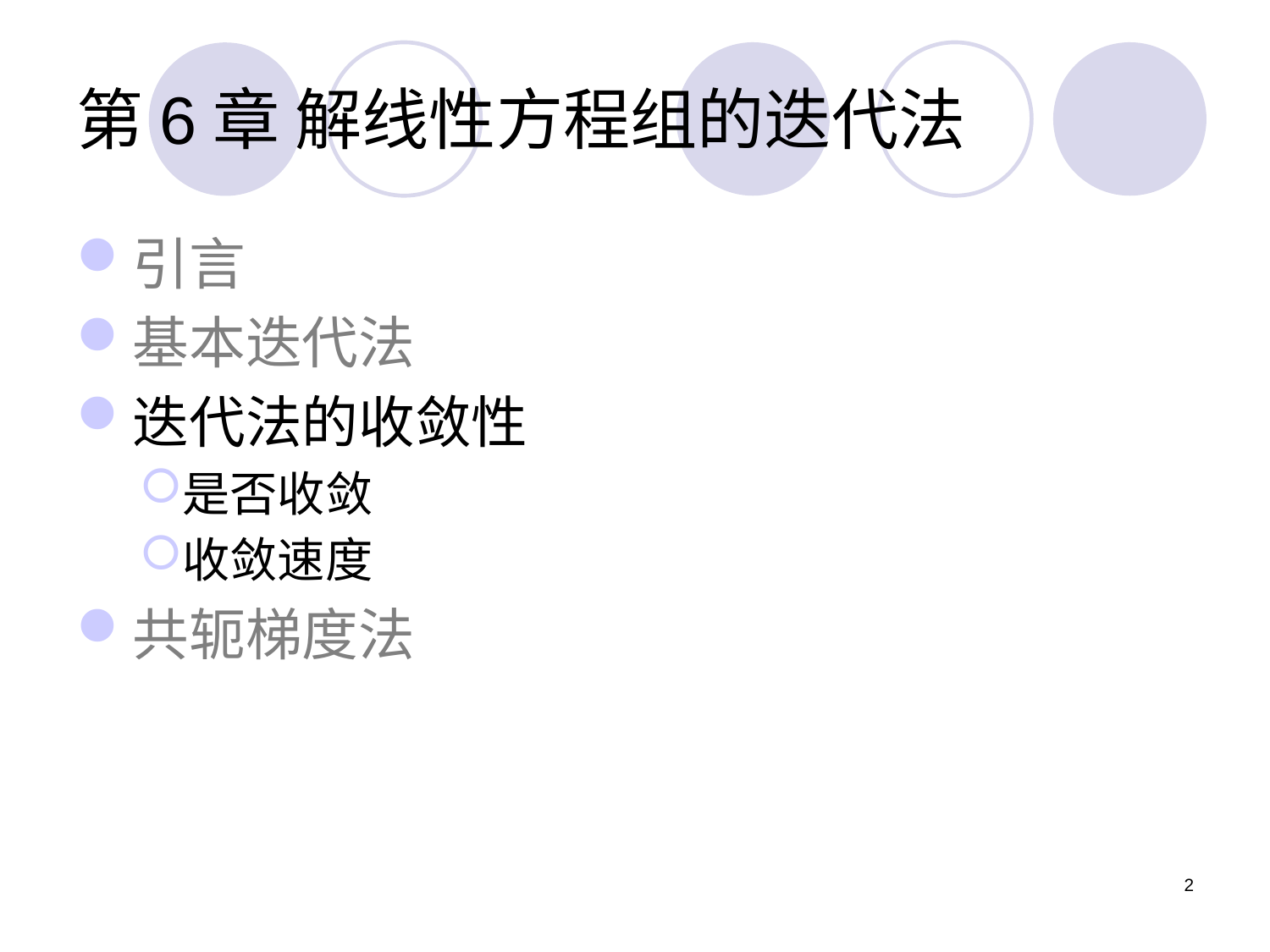

# 第6章 解线性方程组的迭代法
引言
基本迭代法
迭代法的收敛性
是否收敛
收敛速度
共轭梯度法
2